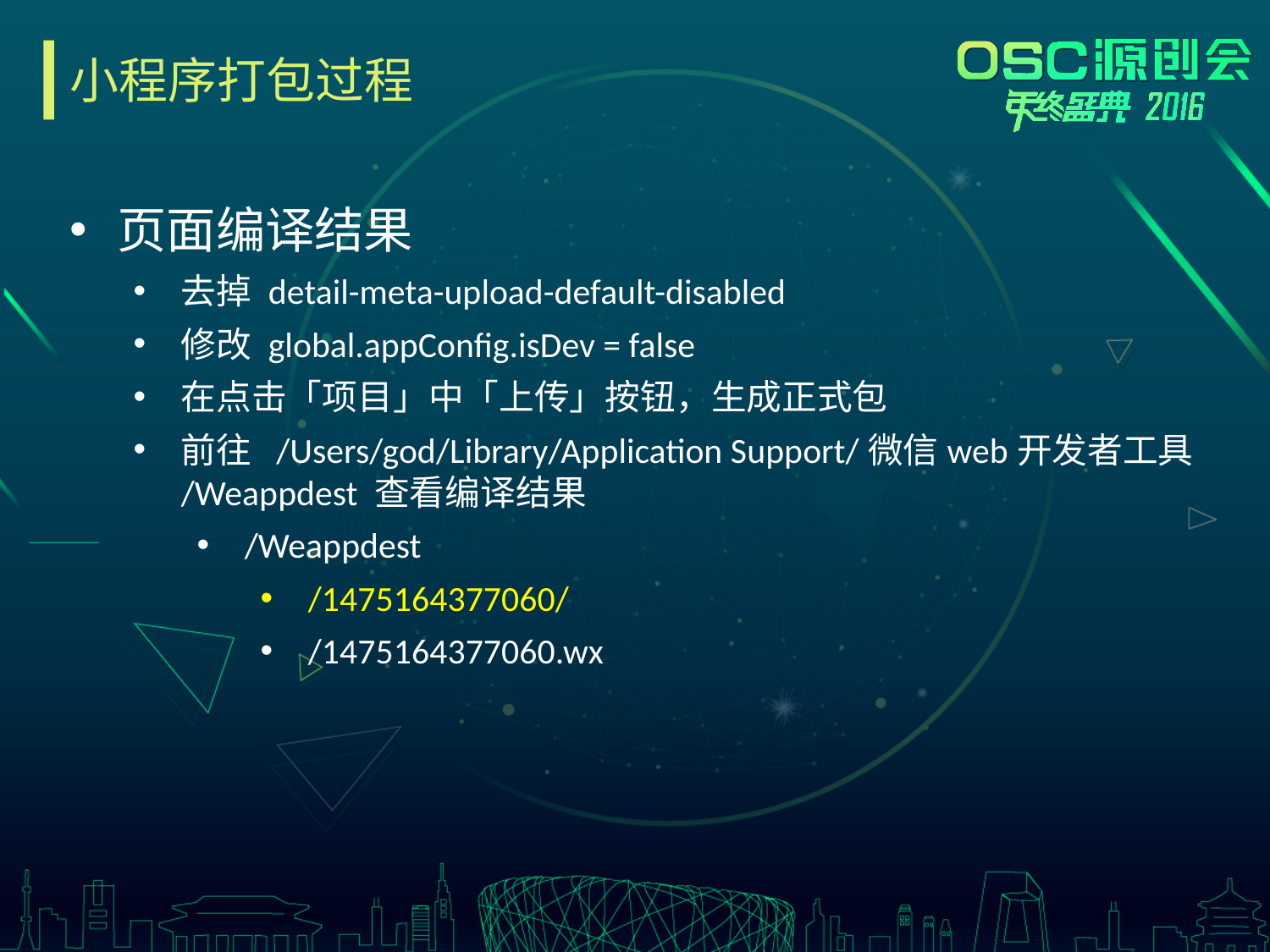

# 小程序打包过程
页面编译结果
去掉 detail-meta-upload-default-disabled
修改 global.appConfig.isDev = false
在点击「项目」中「上传」按钮，生成正式包
前往  /Users/god/Library/Application Support/微信web开发者工具/Weappdest 查看编译结果
/Weappdest
/1475164377060/
/1475164377060.wx